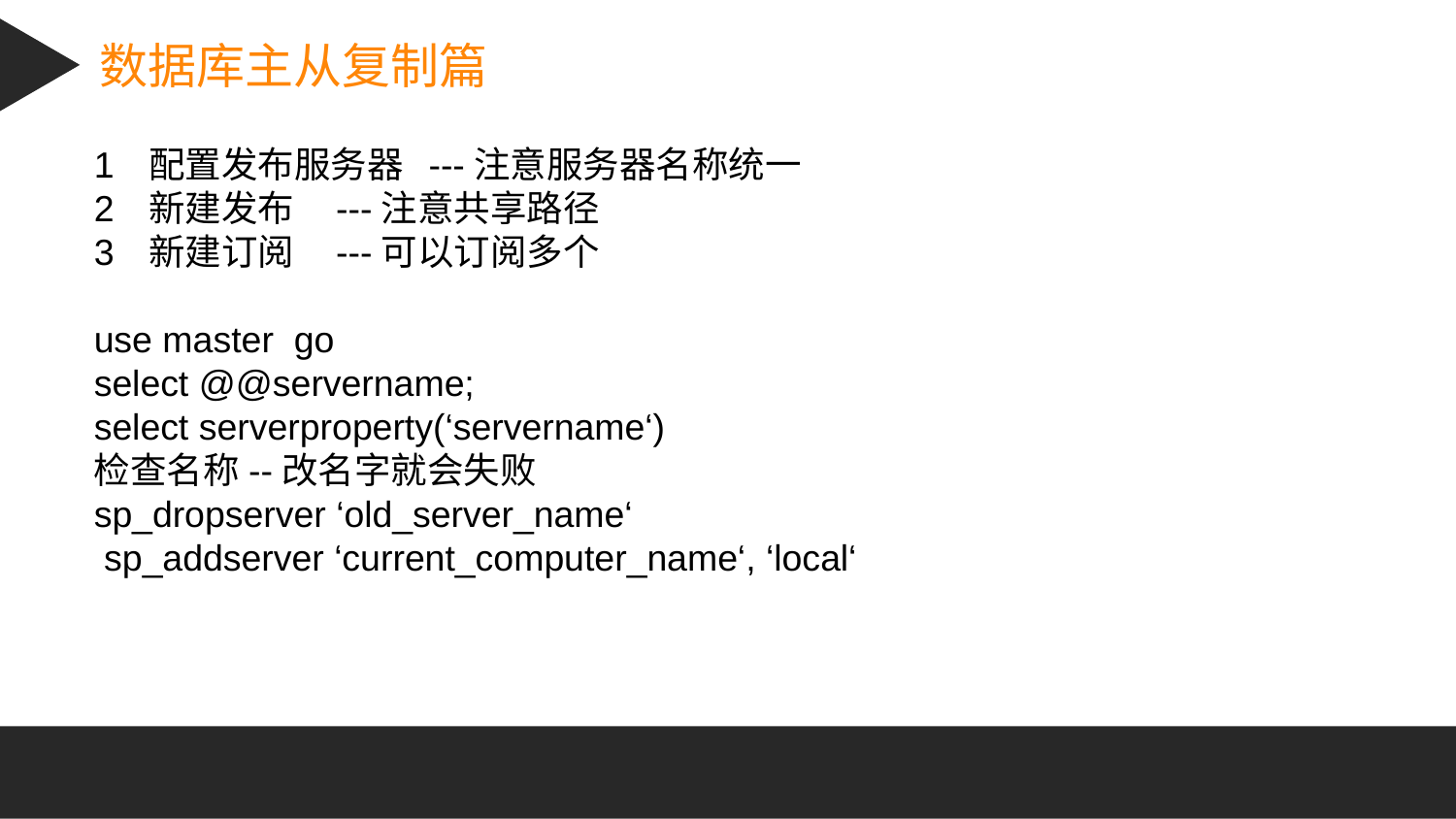

数据库主从复制篇
配置发布服务器  ---注意服务器名称统一
新建发布    ---注意共享路径
新建订阅    ---可以订阅多个

use master  go
select @@servername;
select serverproperty(‘servername‘)
检查名称--改名字就会失败
sp_dropserver ‘old_server_name‘ 
 sp_addserver ‘current_computer_name‘, ‘local‘